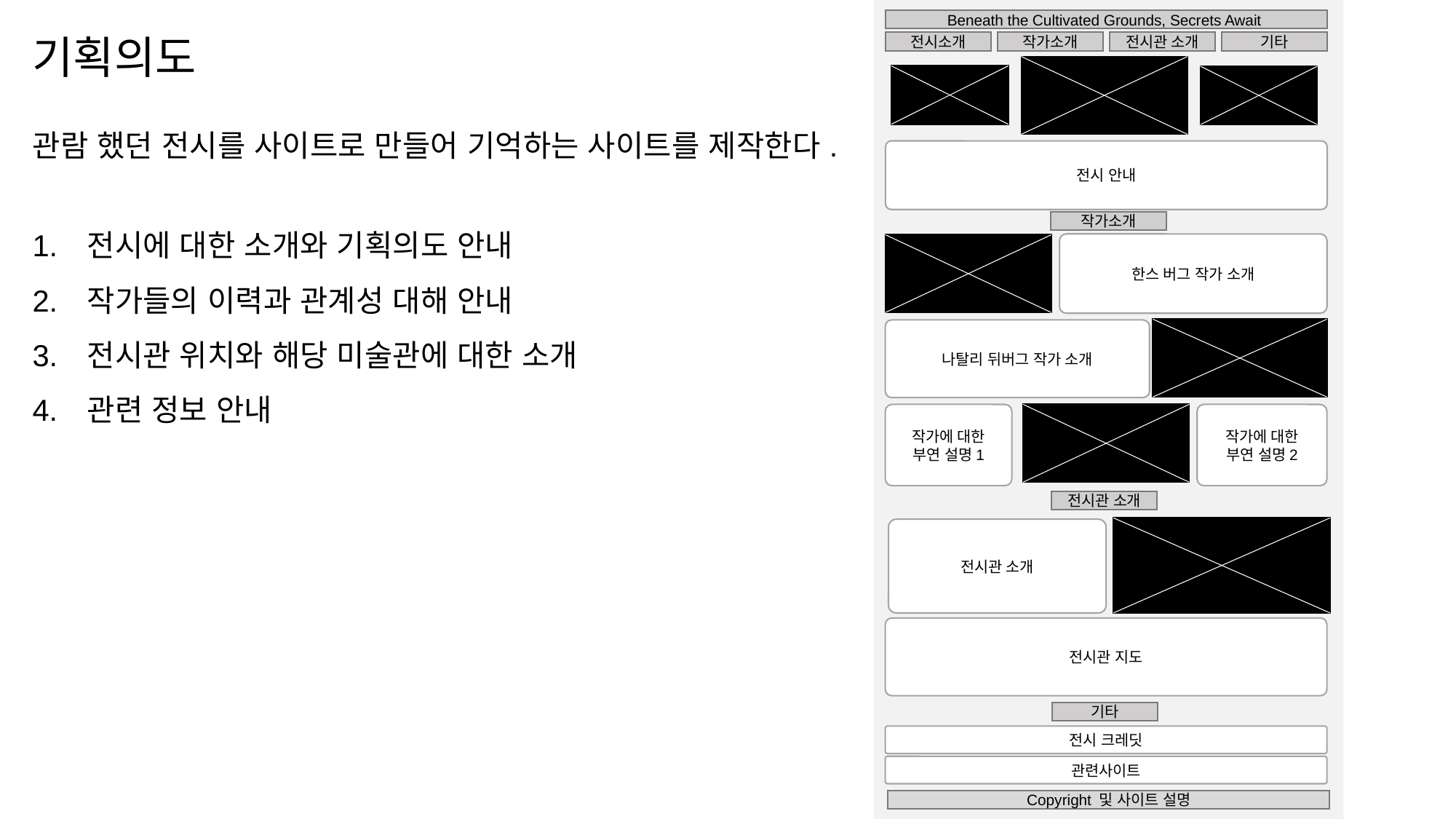

Beneath the Cultivated Grounds, Secrets Await
전시소개
작가소개
전시관 소개
기타

전시 안내
작가소개
한스 버그 작가 소개

나탈리 뒤버그 작가 소개
작가에 대한
부연 설명1

작가에 대한
부연 설명2
전시관 소개

전시관 소개
전시관 지도
기타
전시 크레딧
관련사이트
Copyright 및 사이트 설명
# 기획의도
관람 했던 전시를 사이트로 만들어 기억하는 사이트를 제작한다.

전시에 대한 소개와 기획의도 안내
작가들의 이력과 관계성 대해 안내
전시관 위치와 해당 미술관에 대한 소개
관련 정보 안내